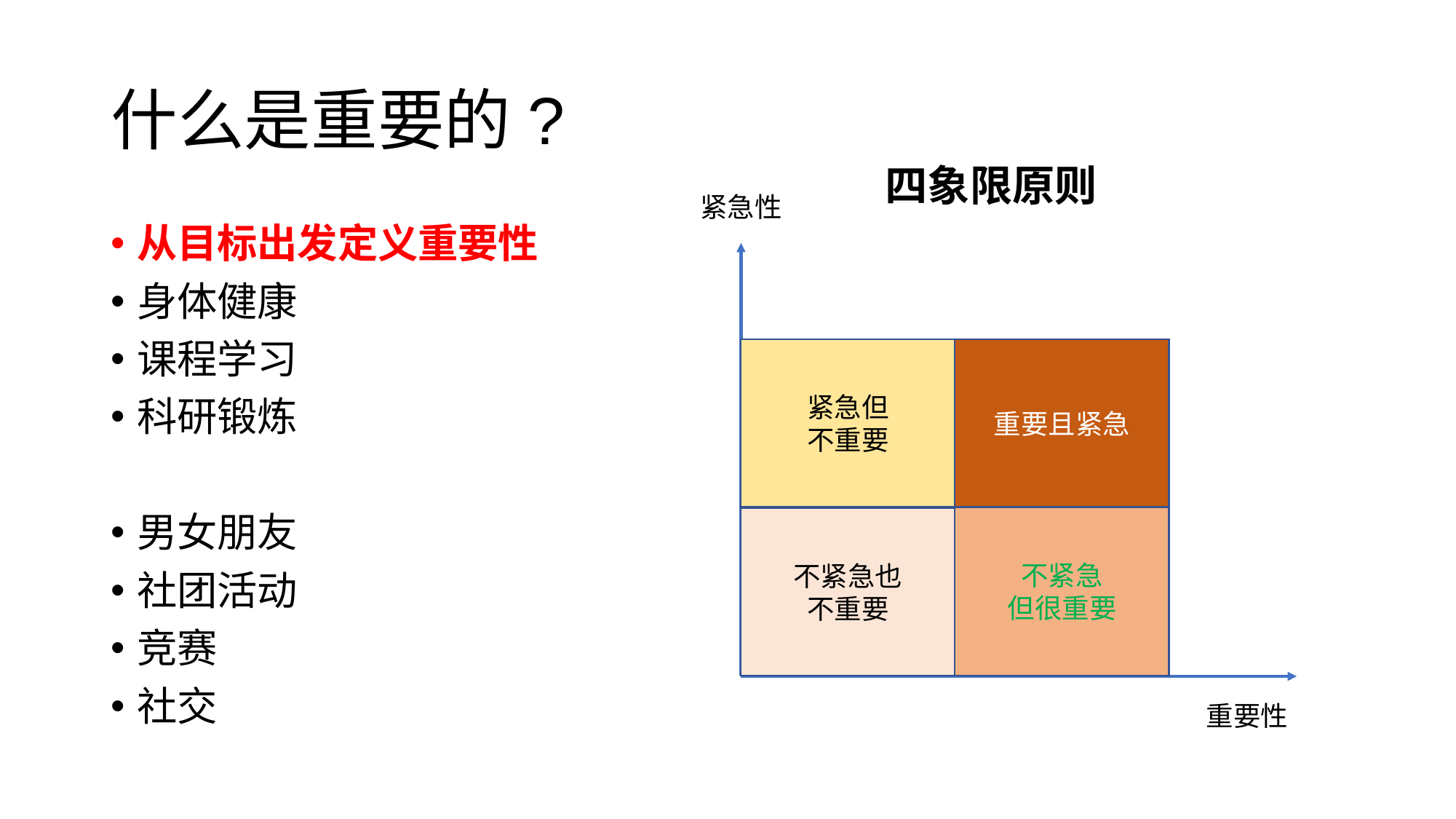

# 什么是重要的?
四象限原则
紧急性
从目标出发定义重要性
身体健康
课程学习
科研锻炼

男女朋友
社团活动
竞赛
社交
重要且紧急
紧急但
不重要
不紧急
但很重要
不紧急也
不重要
重要性